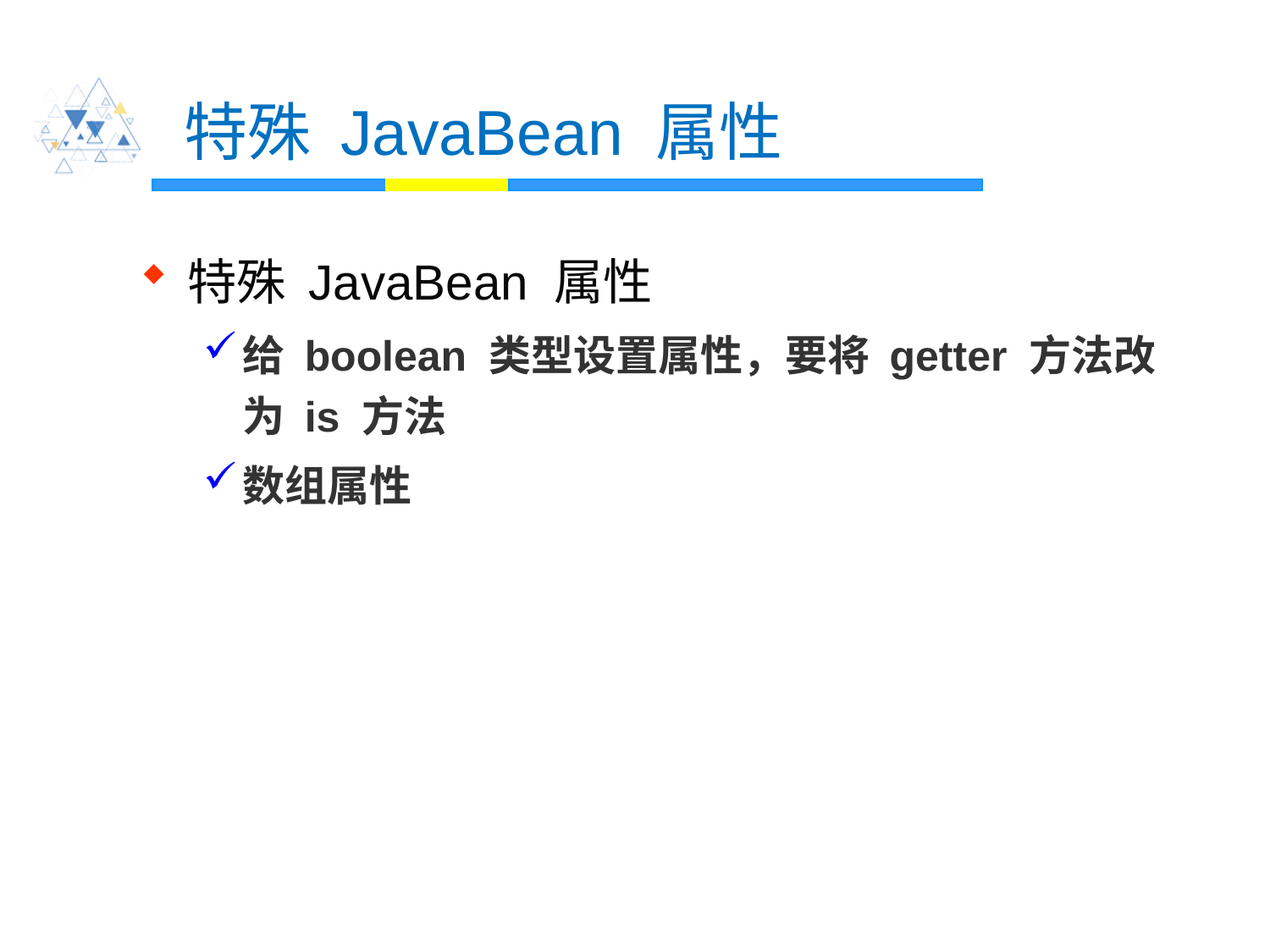

# 特殊 JavaBean 属性
特殊 JavaBean 属性
给 boolean 类型设置属性，要将 getter 方法改为 is 方法
数组属性